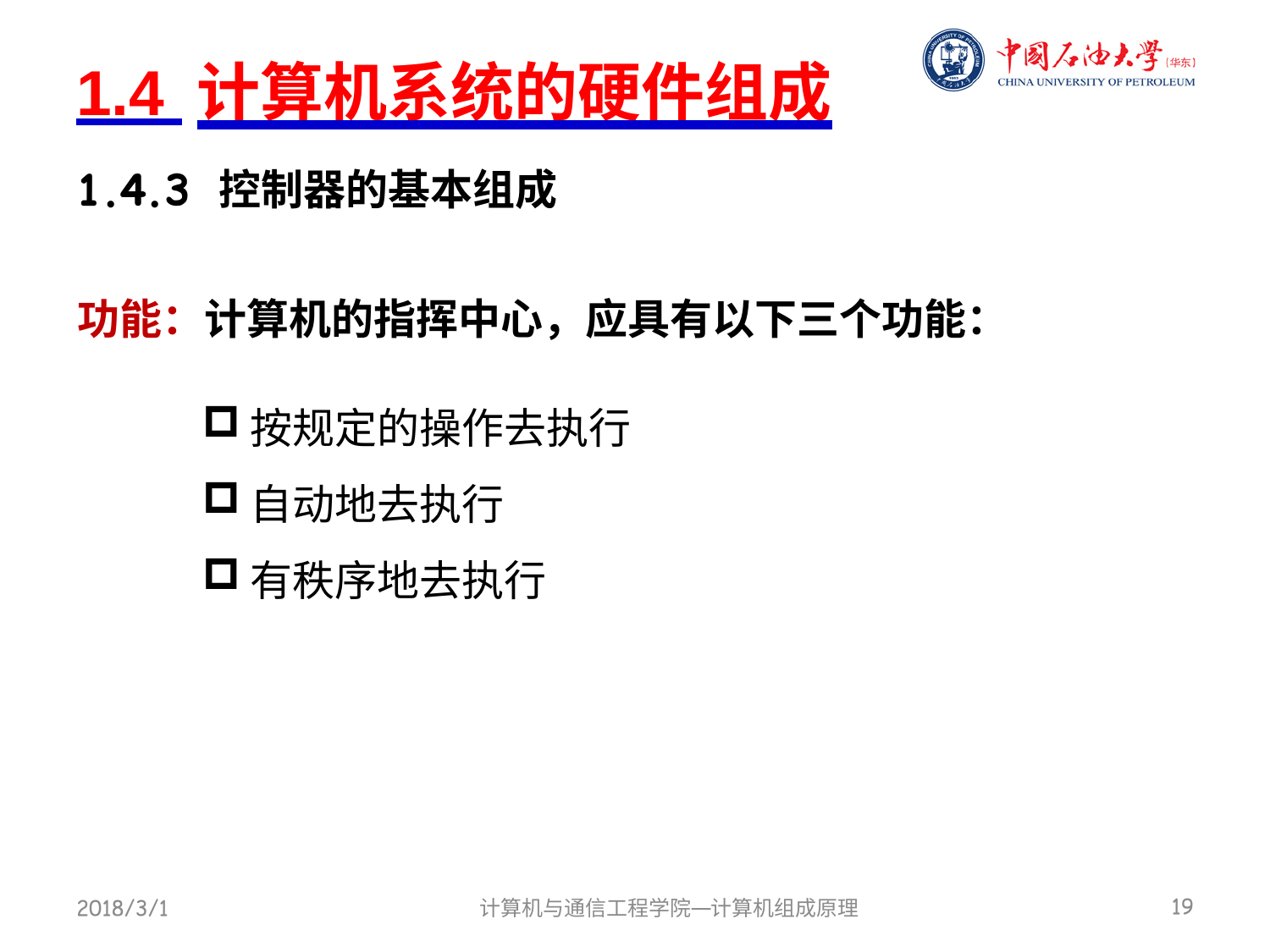

# 1.4 计算机系统的硬件组成
1.4.3 控制器的基本组成

功能：计算机的指挥中心，应具有以下三个功能：
按规定的操作去执行
自动地去执行
有秩序地去执行
2018/3/1
计算机与通信工程学院—计算机组成原理
19